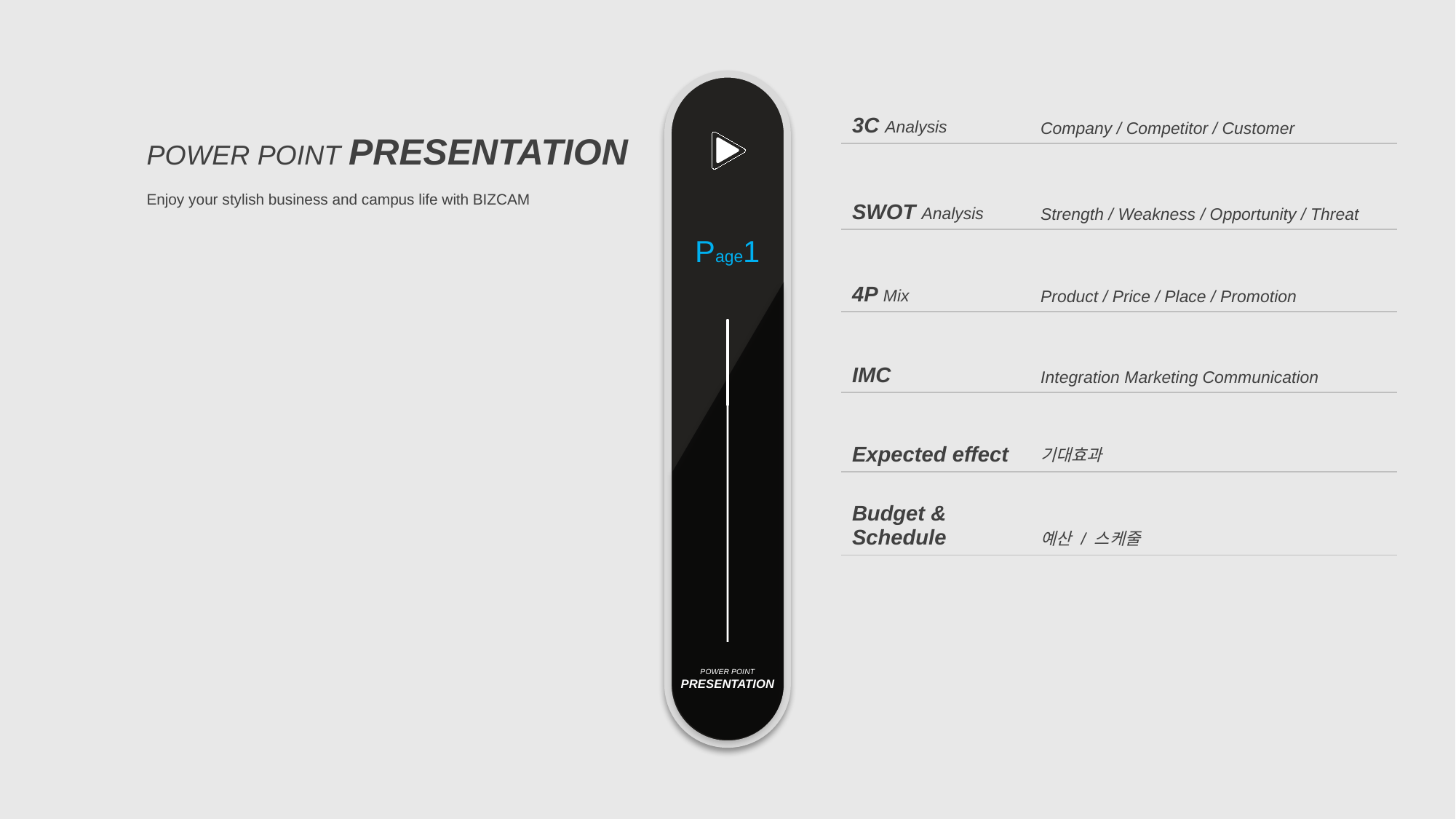

| 3C Analysis | Company / Competitor / Customer |
| --- | --- |
| SWOT Analysis | Strength / Weakness / Opportunity / Threat |
| 4P Mix | Product / Price / Place / Promotion |
| IMC | Integration Marketing Communication |
| Expected effect | 기대효과 |
| Budget & Schedule | 예산 / 스케줄 |

POWER POINT PRESENTATION
Enjoy your stylish business and campus life with BIZCAM

Page1

POWER POINT PRESENTATION